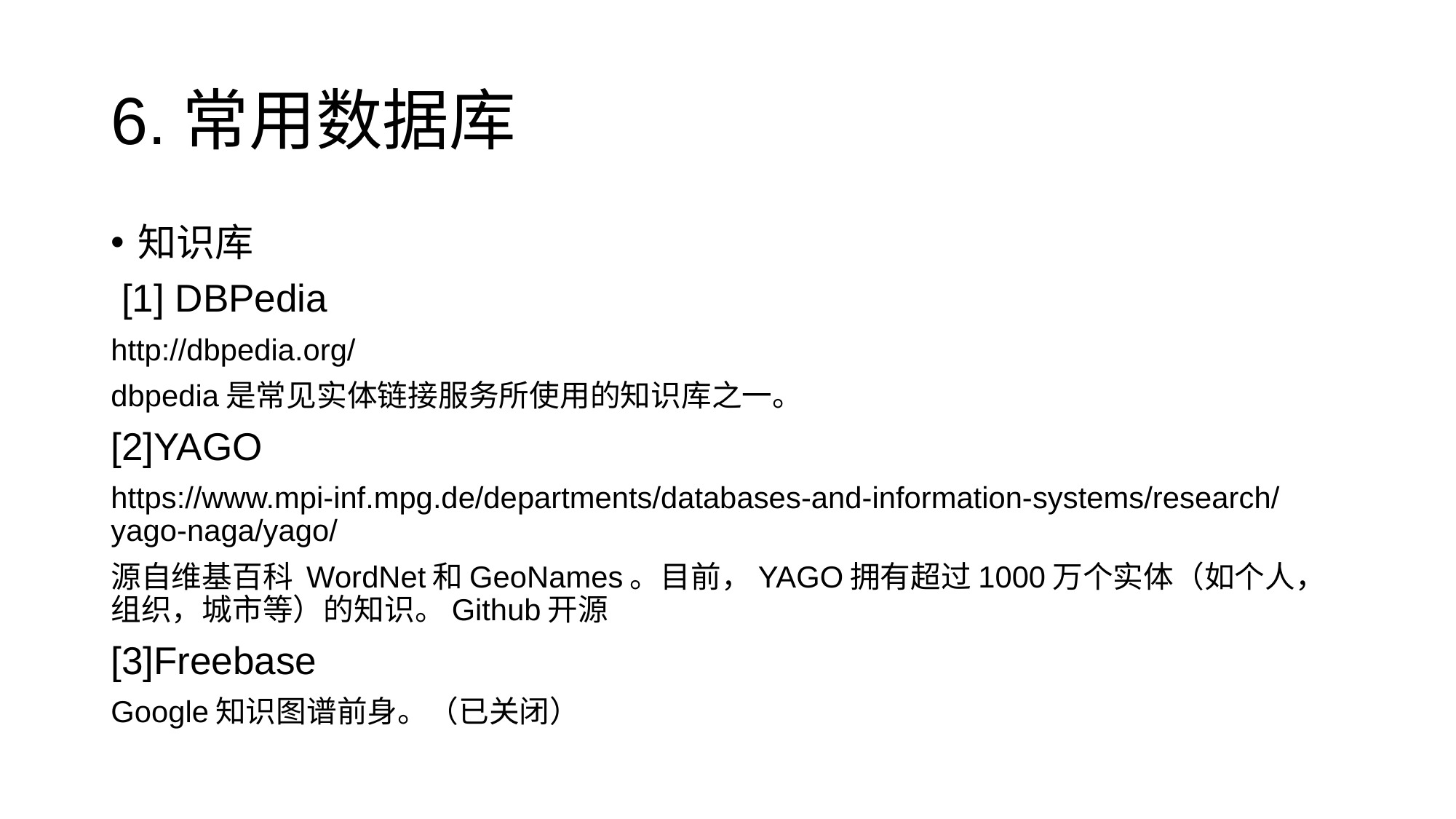

# 6.常用数据库
知识库
 [1] DBPedia
http://dbpedia.org/
dbpedia是常见实体链接服务所使用的知识库之一。
[2]YAGO
https://www.mpi-inf.mpg.de/departments/databases-and-information-systems/research/yago-naga/yago/
源自维基百科 WordNet和GeoNames。目前，YAGO拥有超过1000万个实体（如个人，组织，城市等）的知识。Github开源
[3]Freebase
Google知识图谱前身。（已关闭）